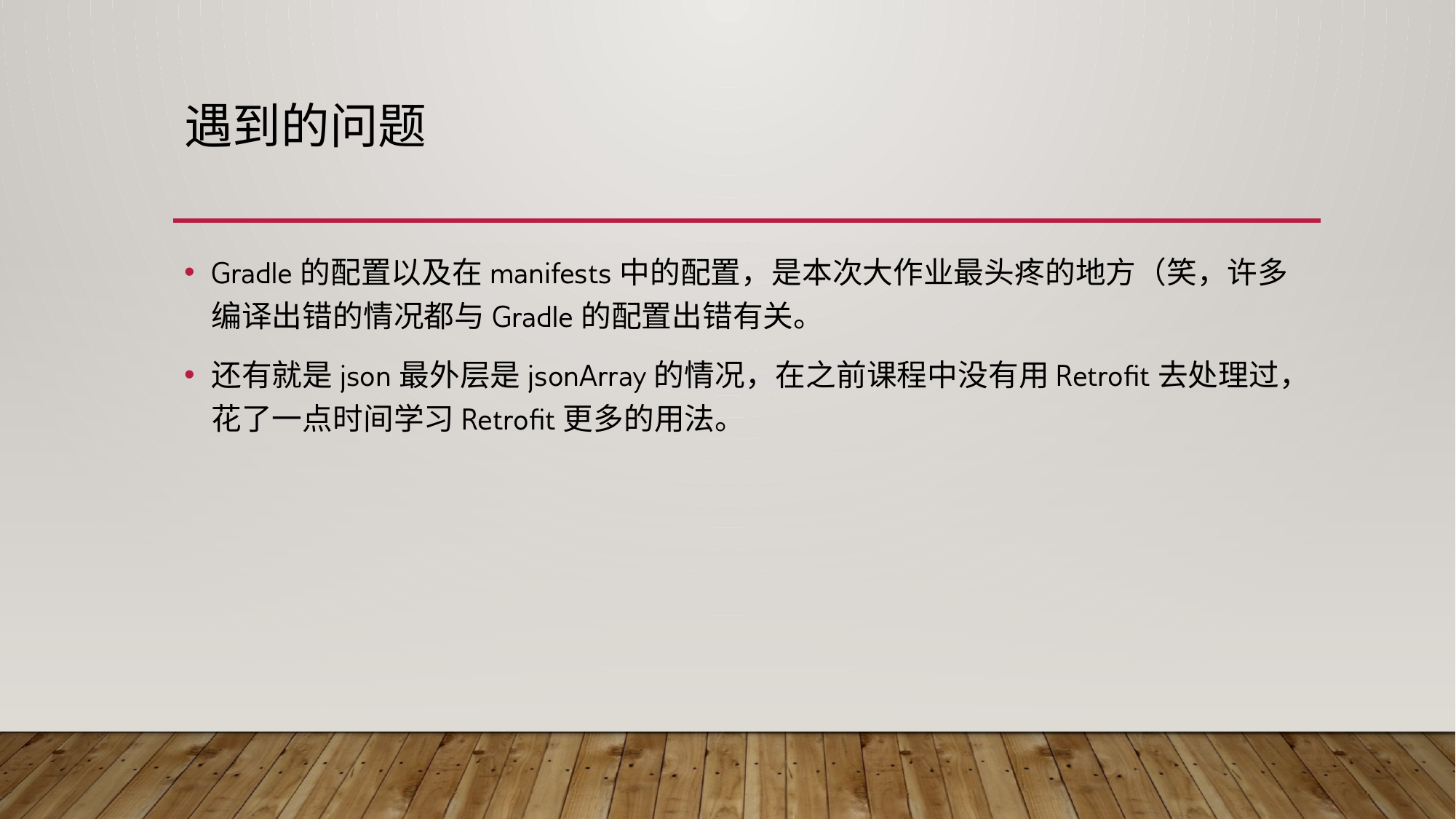

# 遇到的问题
Gradle的配置以及在manifests中的配置，是本次大作业最头疼的地方（笑，许多编译出错的情况都与Gradle的配置出错有关。
还有就是json最外层是jsonArray的情况，在之前课程中没有用Retrofit去处理过，花了一点时间学习Retrofit更多的用法。